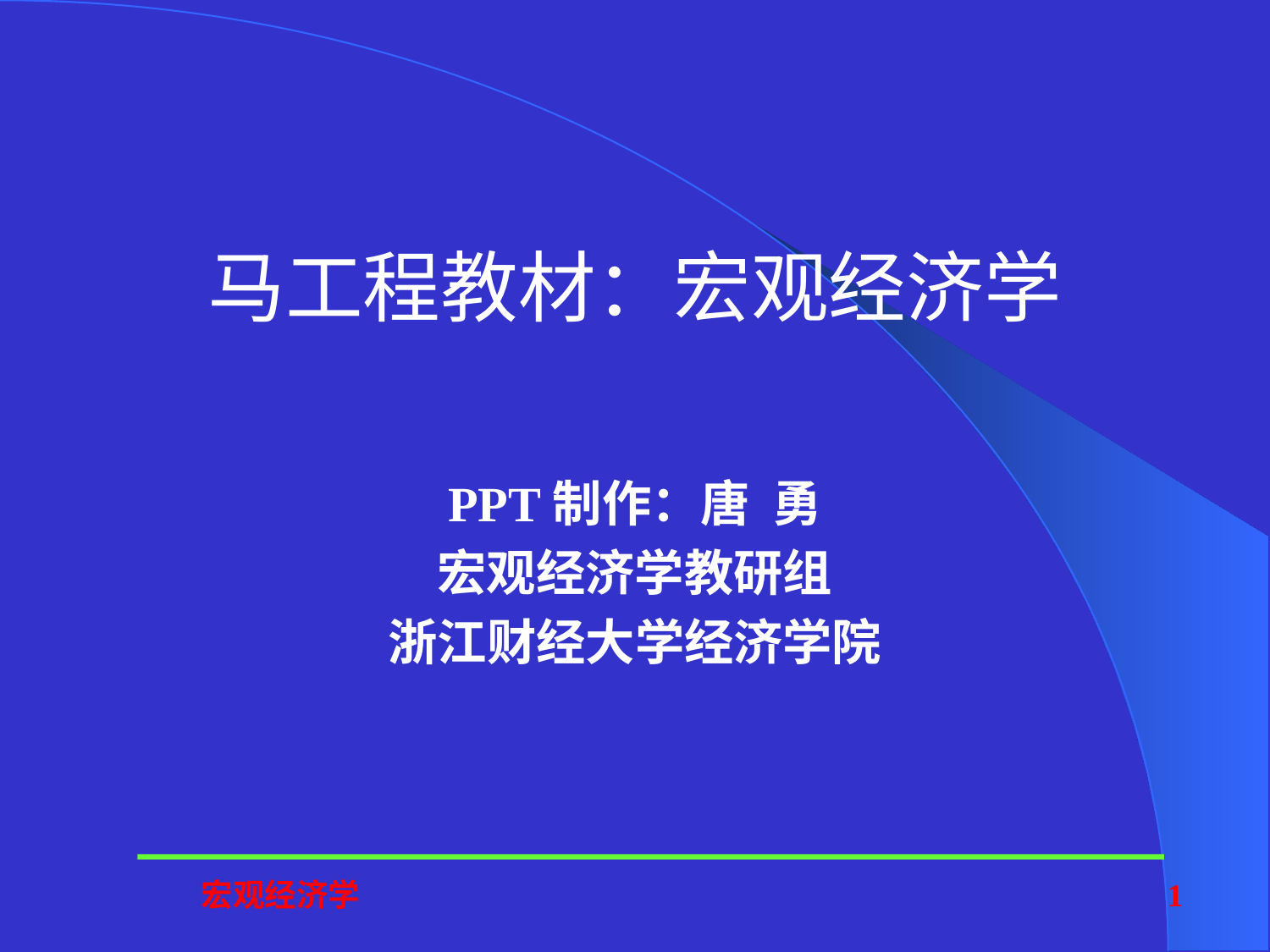

# 马工程教材：宏观经济学
PPT制作：唐  勇
宏观经济学教研组
浙江财经大学经济学院